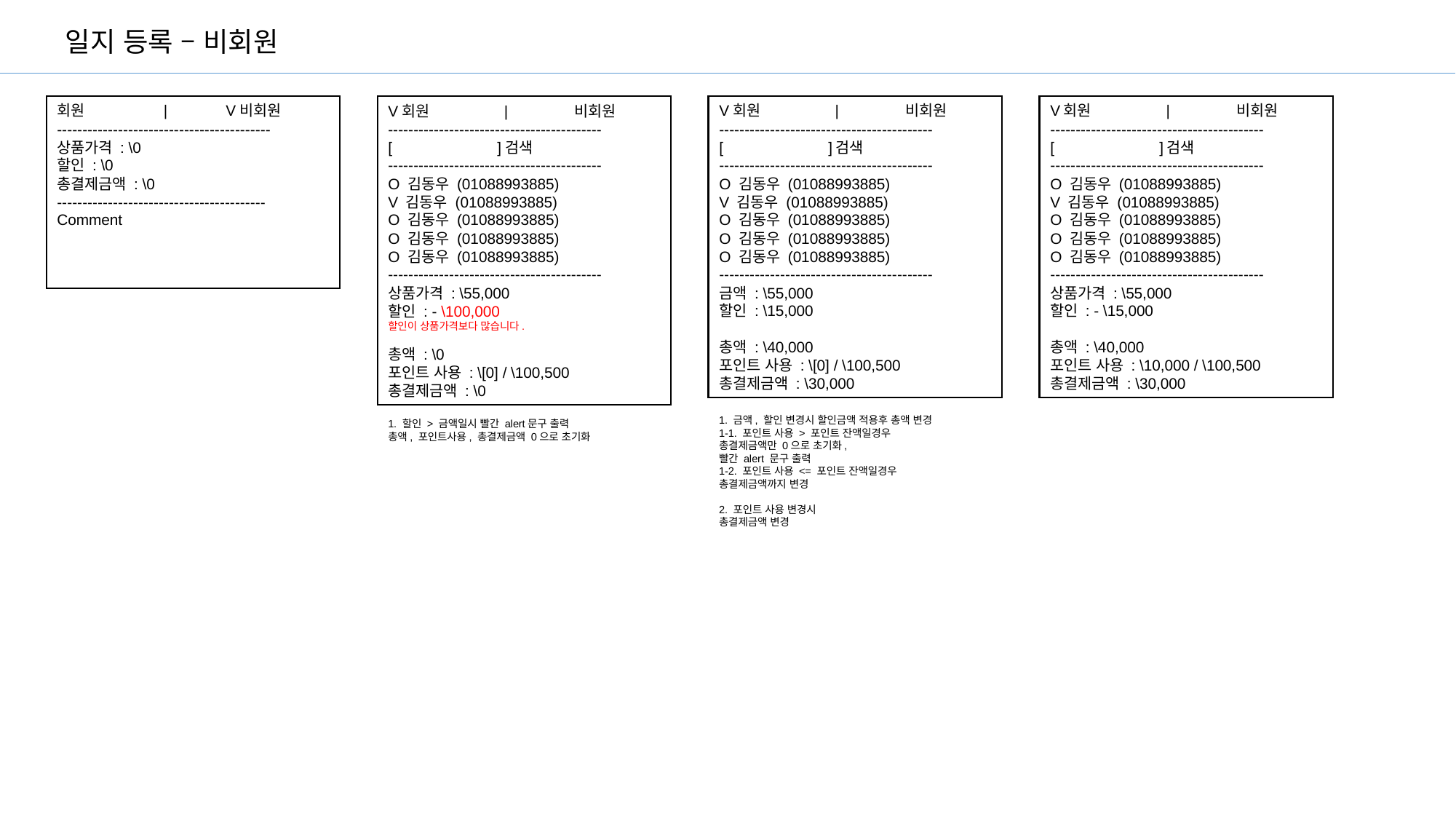

일지 등록 – 비회원
회원                  |              V비회원
------------------------------------------
상품가격 : \0
할인 : \0
총결제금액 : \0
-----------------------------------------
Comment

V회원                 |               비회원
------------------------------------------
[	]검색
------------------------------------------
O 김동우 (01088993885)
V 김동우 (01088993885)
O 김동우 (01088993885)
O 김동우 (01088993885)
O 김동우 (01088993885)
------------------------------------------
상품가격 : \55,000
할인 : - \15,000

총액 : \40,000
포인트 사용 : \10,000 / \100,500
총결제금액 : \30,000
V회원                 |               비회원
------------------------------------------
[	]검색
------------------------------------------
O 김동우 (01088993885)
V 김동우 (01088993885)
O 김동우 (01088993885)
O 김동우 (01088993885)
O 김동우 (01088993885)
------------------------------------------
상품가격 : \55,000
할인 : - \100,000
할인이 상품가격보다 많습니다.

총액 : \0
포인트 사용 : \[0] / \100,500
총결제금액 : \0
V회원                 |               비회원
------------------------------------------
[	]검색
------------------------------------------
O 김동우 (01088993885)
V 김동우 (01088993885)
O 김동우 (01088993885)
O 김동우 (01088993885)
O 김동우 (01088993885)
------------------------------------------
금액 : \55,000
할인 : \15,000

총액 : \40,000
포인트 사용 : \[0] / \100,500
총결제금액 : \30,000
1. 금액, 할인 변경시 할인금액 적용후 총액 변경
1-1. 포인트 사용 > 포인트 잔액일경우
총결제금액만 0으로 초기화,
빨간 alert 문구 출력
1-2. 포인트 사용 <= 포인트 잔액일경우
총결제금액까지 변경

2. 포인트 사용 변경시
총결제금액 변경
1. 할인 > 금액일시 빨간 alert문구 출력
총액, 포인트사용, 총결제금액 0으로 초기화